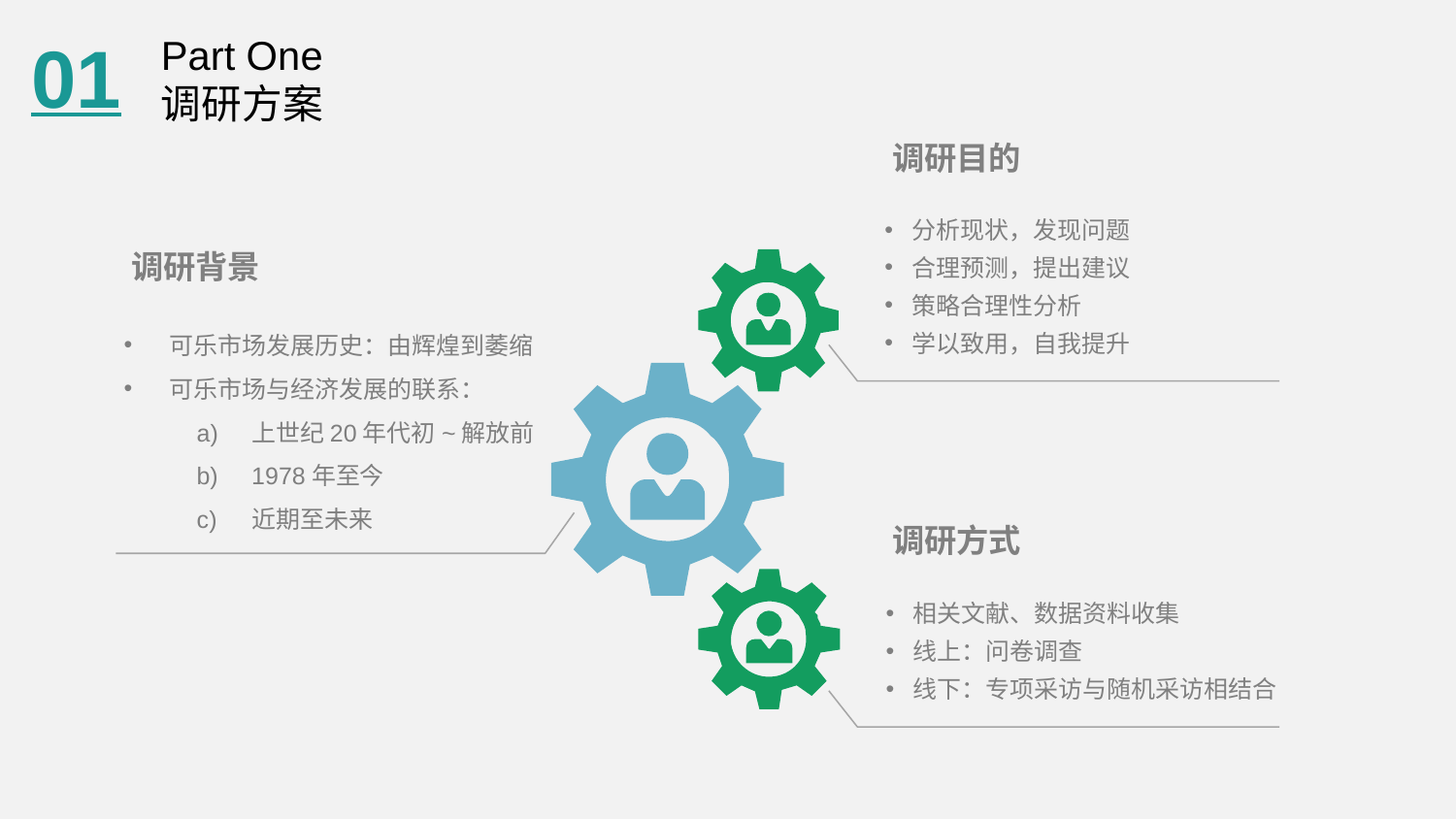

01
Part One
调研方案
调研目的
分析现状，发现问题
合理预测，提出建议
策略合理性分析
学以致用，自我提升
调研背景

可乐市场发展历史：由辉煌到萎缩
可乐市场与经济发展的联系：
上世纪20年代初~解放前
1978年至今
近期至未来

调研方式

相关文献、数据资料收集
线上：问卷调查
线下：专项采访与随机采访相结合